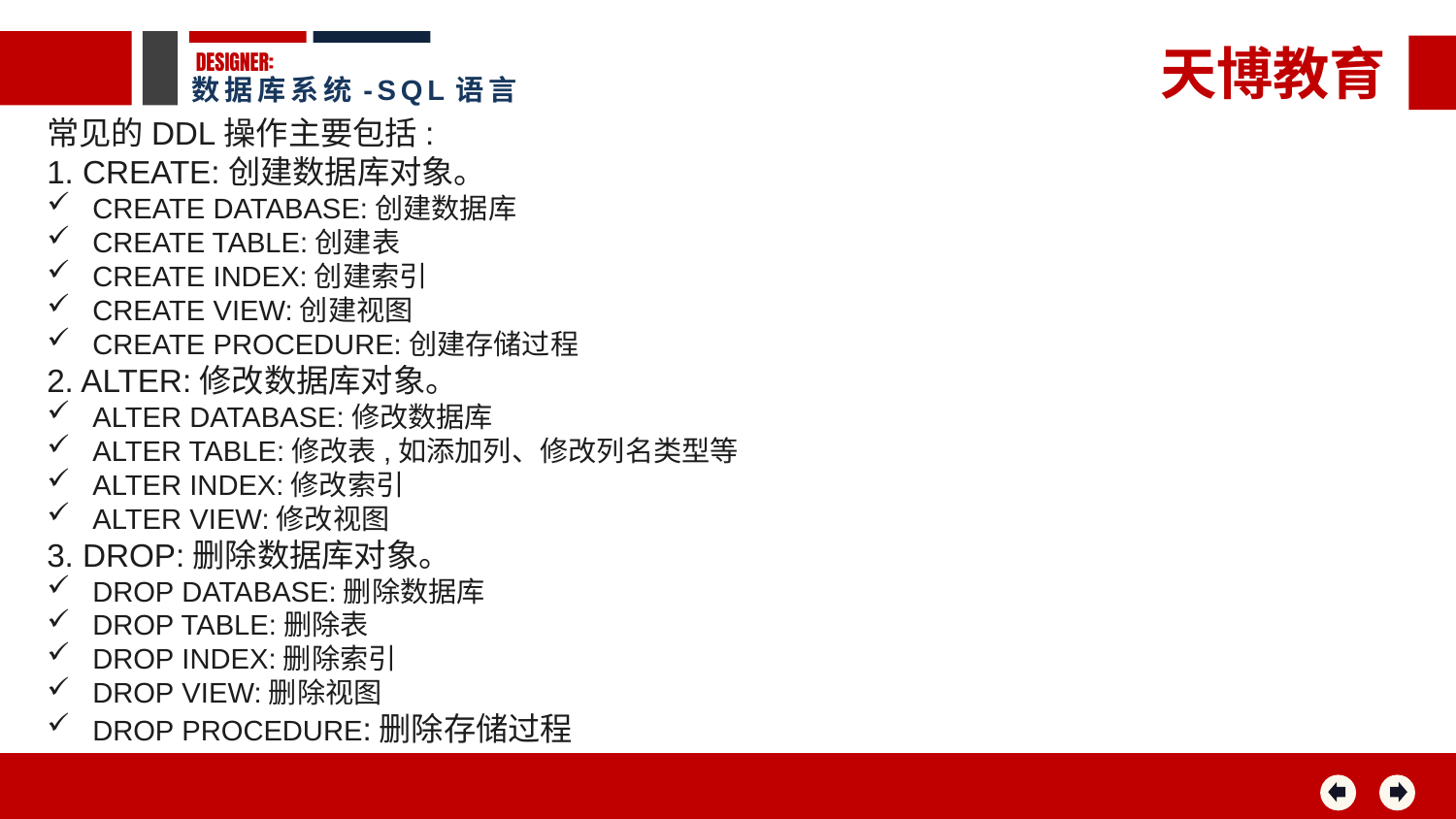

天博教育
DESIGNER:
数据库系统-SQL语言
常见的DDL操作主要包括:
1. CREATE:创建数据库对象。
CREATE DATABASE:创建数据库
CREATE TABLE:创建表
CREATE INDEX:创建索引
CREATE VIEW:创建视图
CREATE PROCEDURE:创建存储过程
2. ALTER:修改数据库对象。
ALTER DATABASE:修改数据库
ALTER TABLE:修改表,如添加列、修改列名类型等
ALTER INDEX:修改索引
ALTER VIEW:修改视图
3. DROP:删除数据库对象。
DROP DATABASE:删除数据库
DROP TABLE:删除表
DROP INDEX:删除索引
DROP VIEW:删除视图
DROP PROCEDURE:删除存储过程